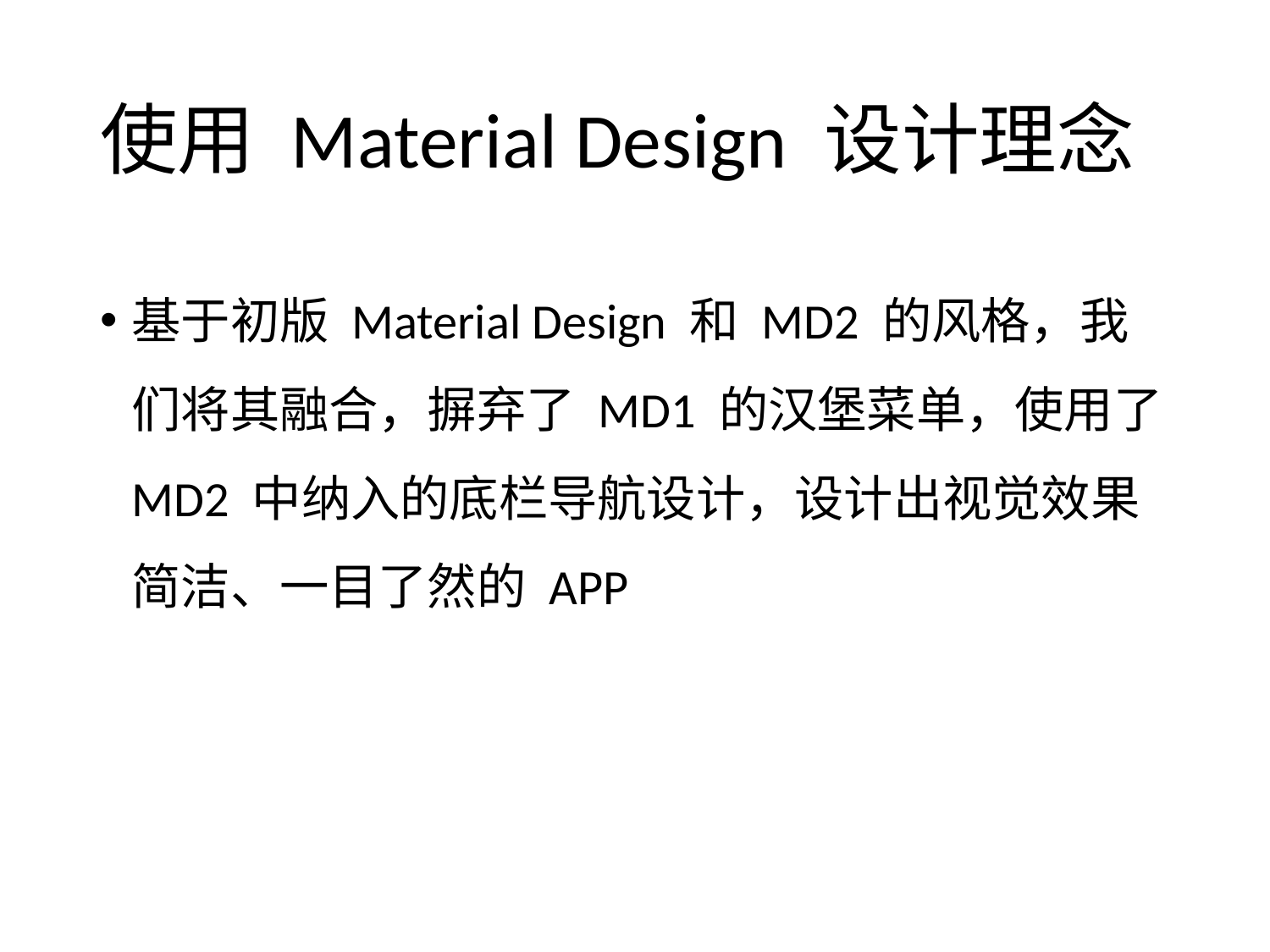

# 使用 Material Design 设计理念
基于初版 Material Design 和 MD2 的风格，我们将其融合，摒弃了 MD1 的汉堡菜单，使用了 MD2 中纳入的底栏导航设计，设计出视觉效果简洁、一目了然的 APP